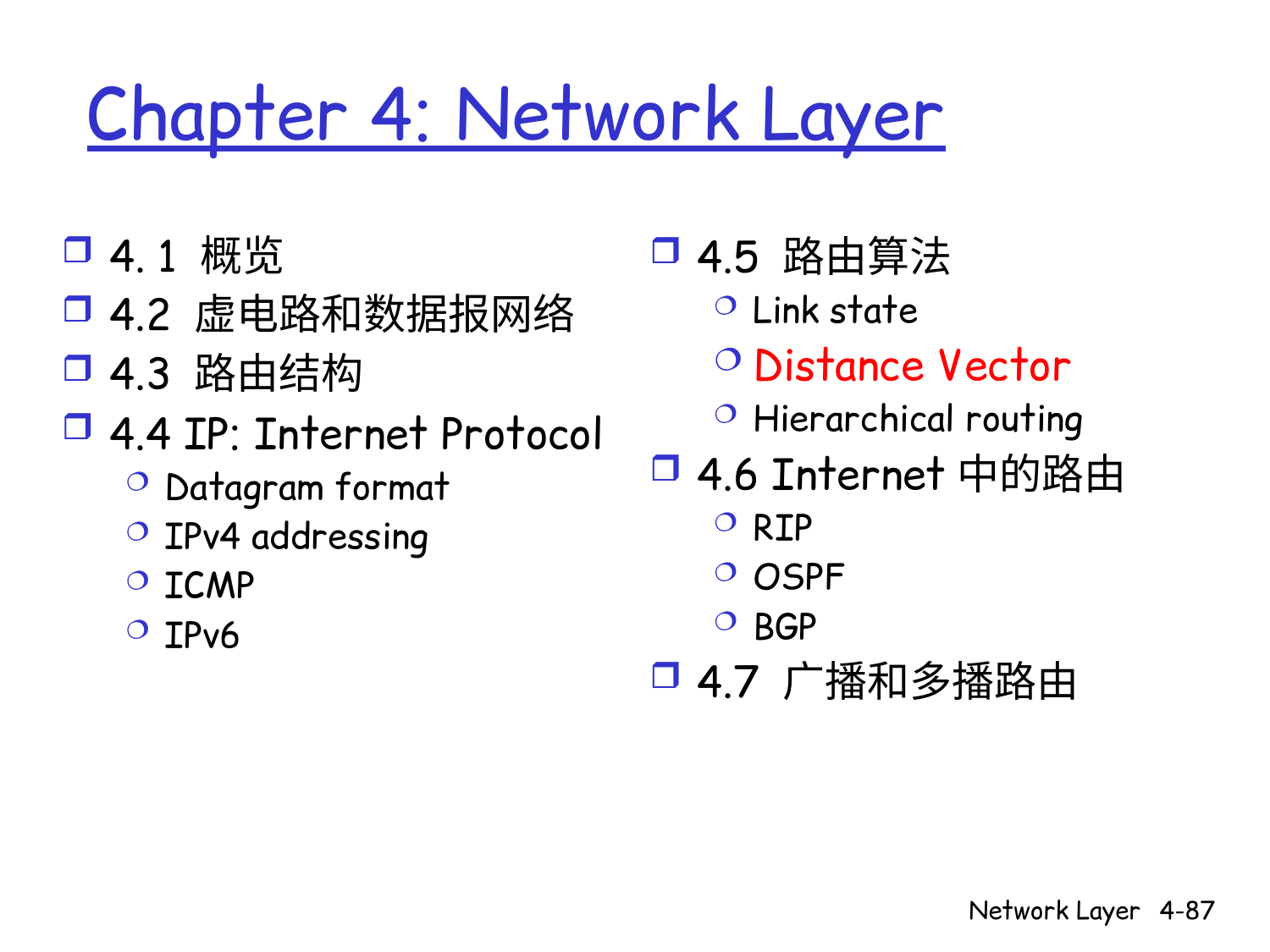

# Chapter 4: Network Layer
4. 1 概览
4.2 虚电路和数据报网络
4.3 路由结构
4.4 IP: Internet Protocol
Datagram format
IPv4 addressing
ICMP
IPv6
4.5 路由算法
Link state
Distance Vector
Hierarchical routing
4.6 Internet中的路由
RIP
OSPF
BGP
4.7 广播和多播路由

Network Layer
4-87